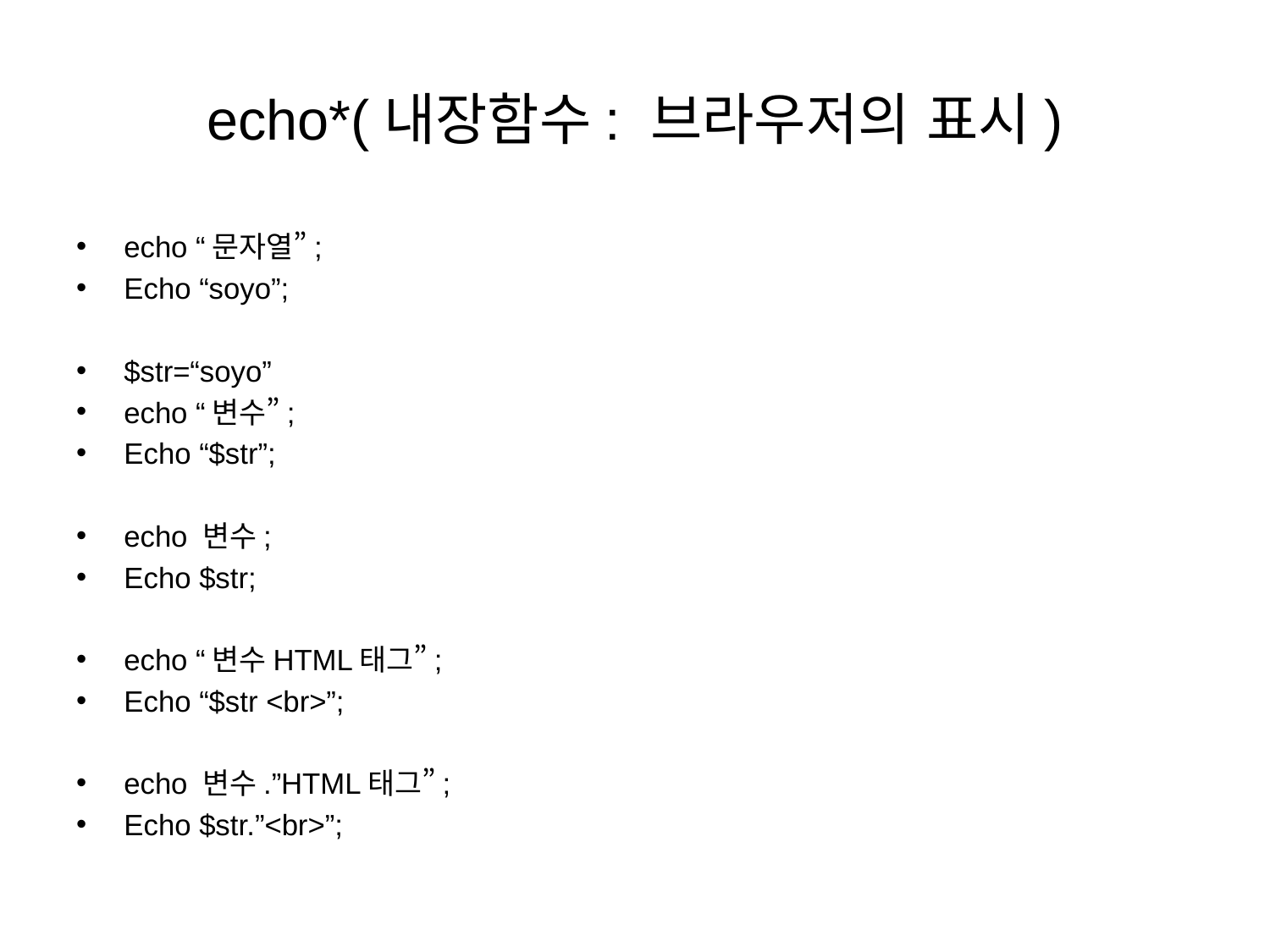

# echo*(내장함수: 브라우저의 표시)
echo “문자열”;
Echo “soyo”;

$str=“soyo”
echo “변수”;
Echo “$str”;

echo 변수;
Echo $str;

echo “변수HTML태그”;
Echo “$str <br>”;

echo 변수.”HTML태그”;
Echo $str.”<br>”;